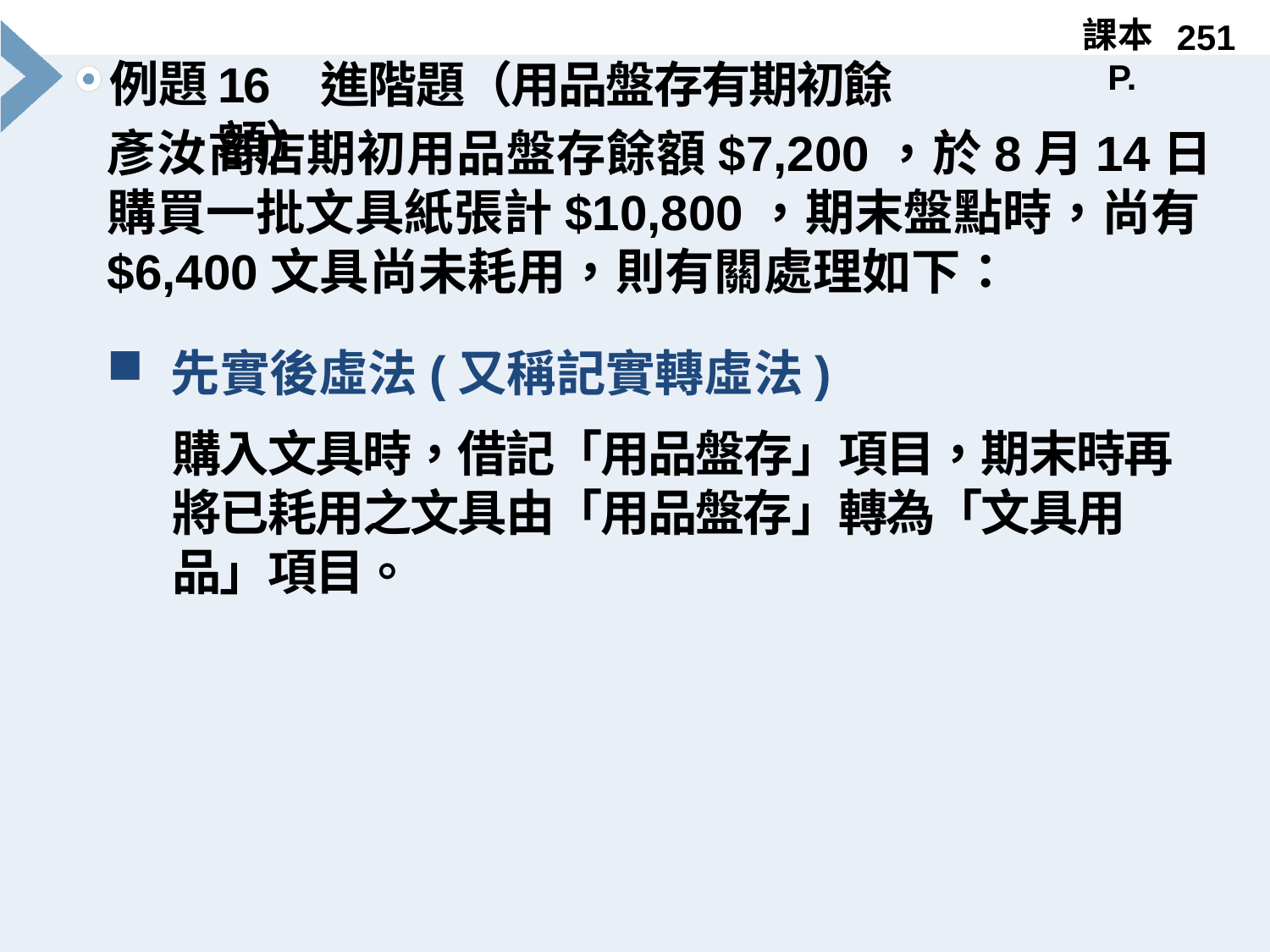

251
# 16   進階題（用品盤存有期初餘額）
彥汝商店期初用品盤存餘額$7,200，於8月14日購買一批文具紙張計$10,800，期末盤點時，尚有$6,400文具尚未耗用，則有關處理如下：
先實後虛法(又稱記實轉虛法)
購入文具時，借記「用品盤存」項目，期末時再將已耗用之文具由「用品盤存」轉為「文具用品」項目。